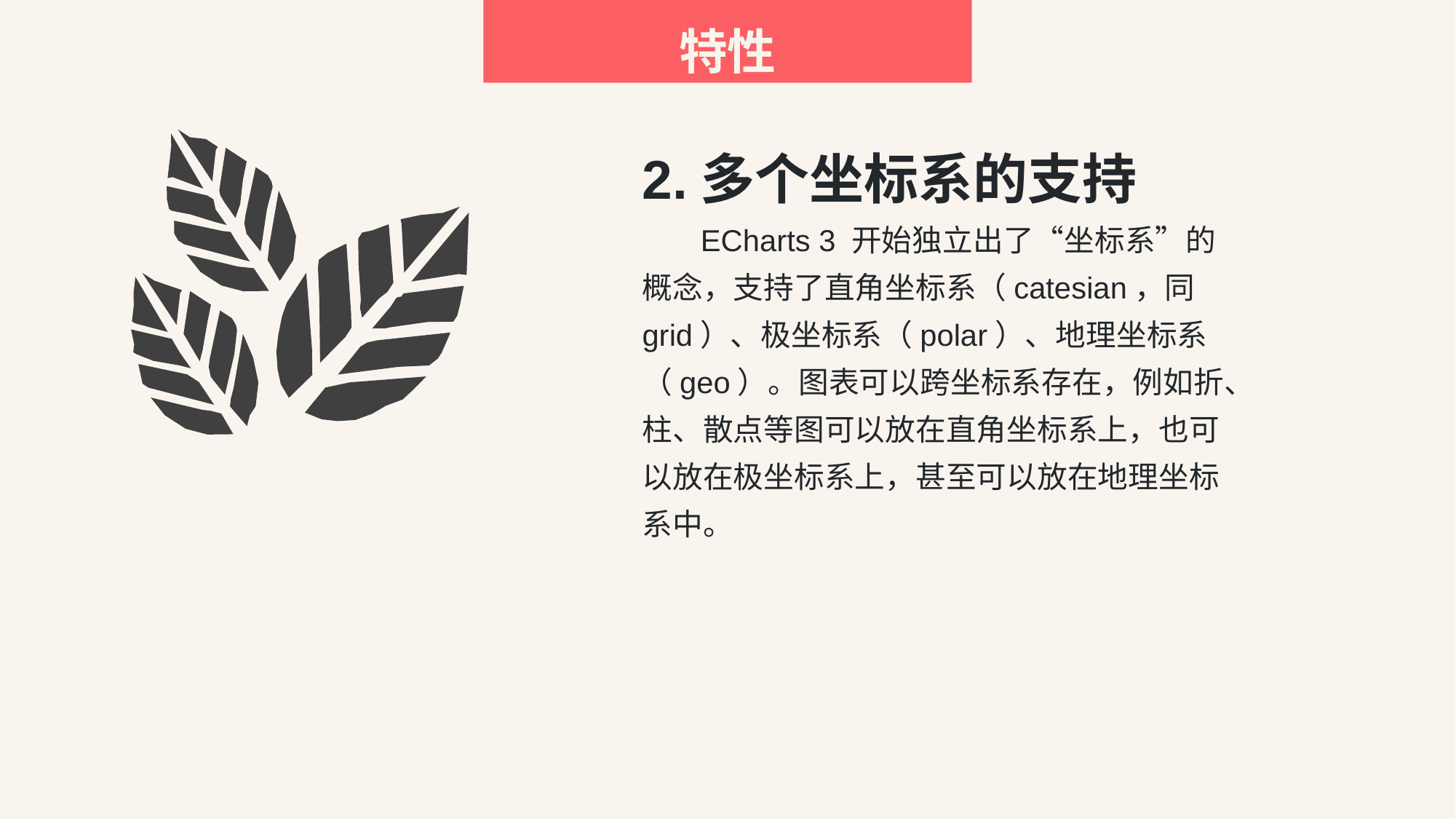

特性

2.多个坐标系的支持
       ECharts 3 开始独立出了“坐标系”的概念，支持了直角坐标系（catesian，同 grid）、极坐标系（polar）、地理坐标系（geo）。图表可以跨坐标系存在，例如折、柱、散点等图可以放在直角坐标系上，也可以放在极坐标系上，甚至可以放在地理坐标系中。